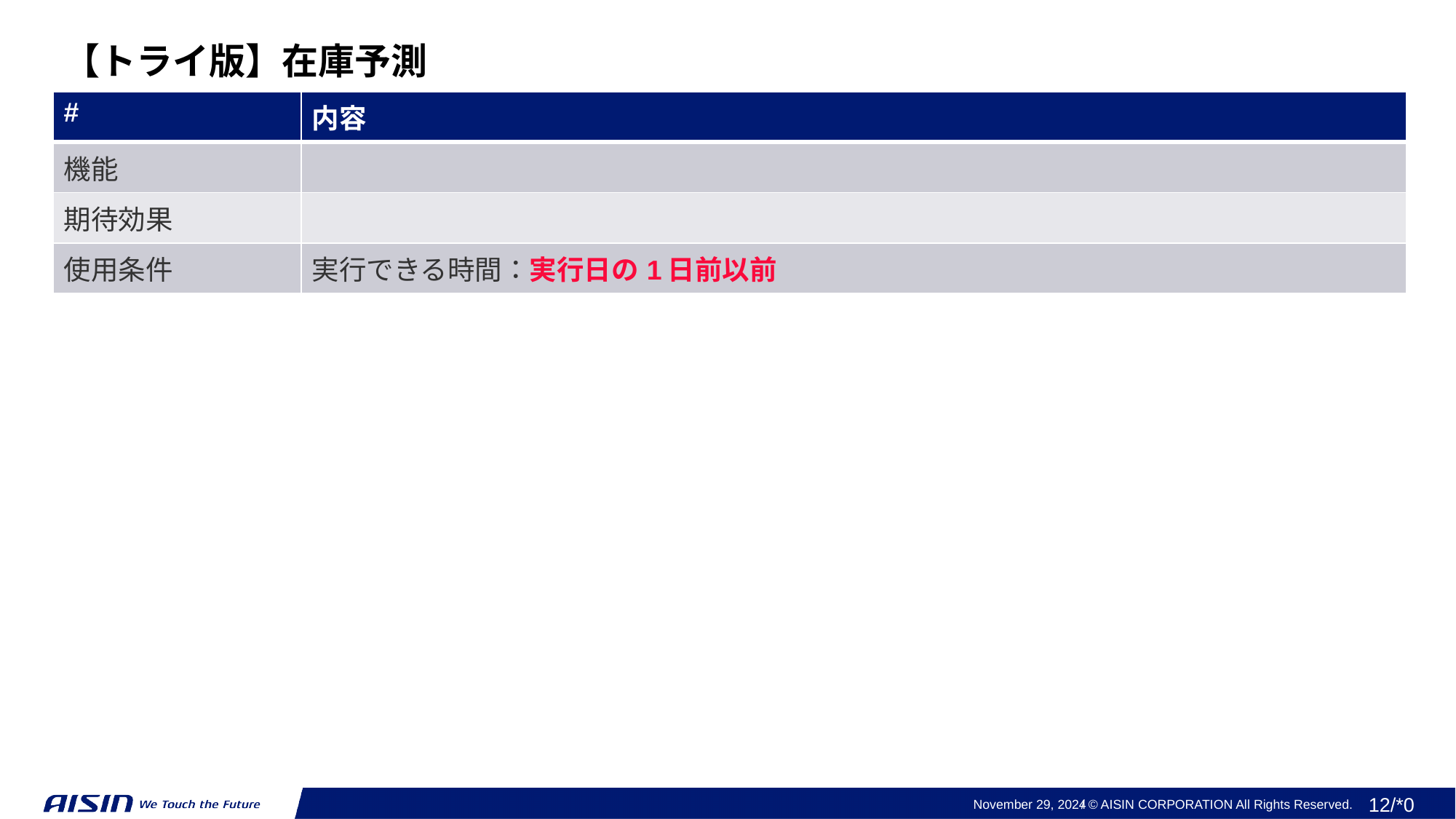

【トライ版】在庫予測
| # | 内容 |
| --- | --- |
| 機能 |  |
| 期待効果 |  |
| 使用条件 | 実行できる時間：実行日の1日前以前 |

November 29, 2024